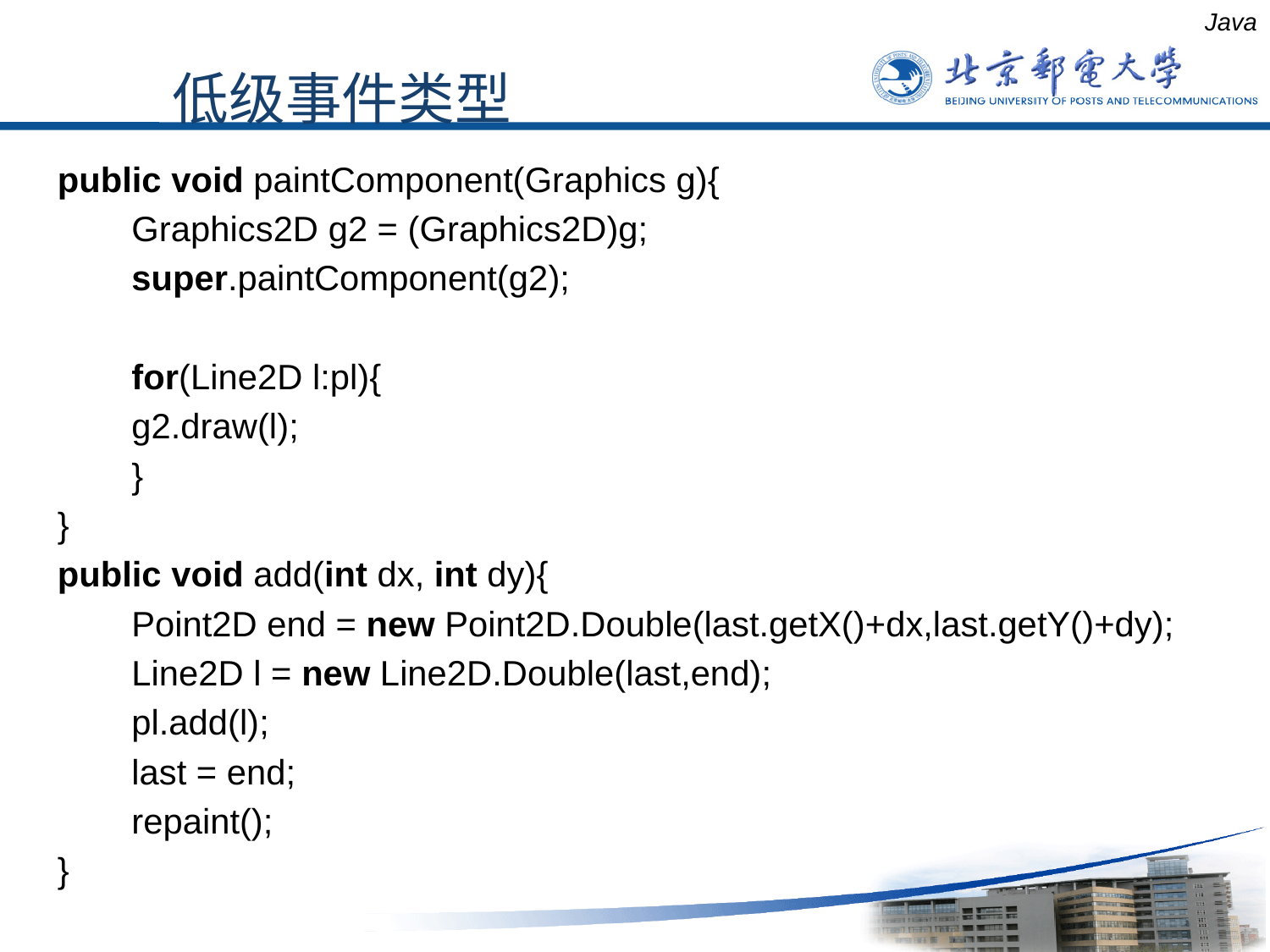

public void paintComponent(Graphics g){
	Graphics2D g2 = (Graphics2D)g;
	super.paintComponent(g2);

	for(Line2D l:pl){
	g2.draw(l);
	}
}
public void add(int dx, int dy){
	Point2D end = new Point2D.Double(last.getX()+dx,last.getY()+dy);
	Line2D l = new Line2D.Double(last,end);
	pl.add(l);
	last = end;
	repaint();
}
Java
低级事件类型